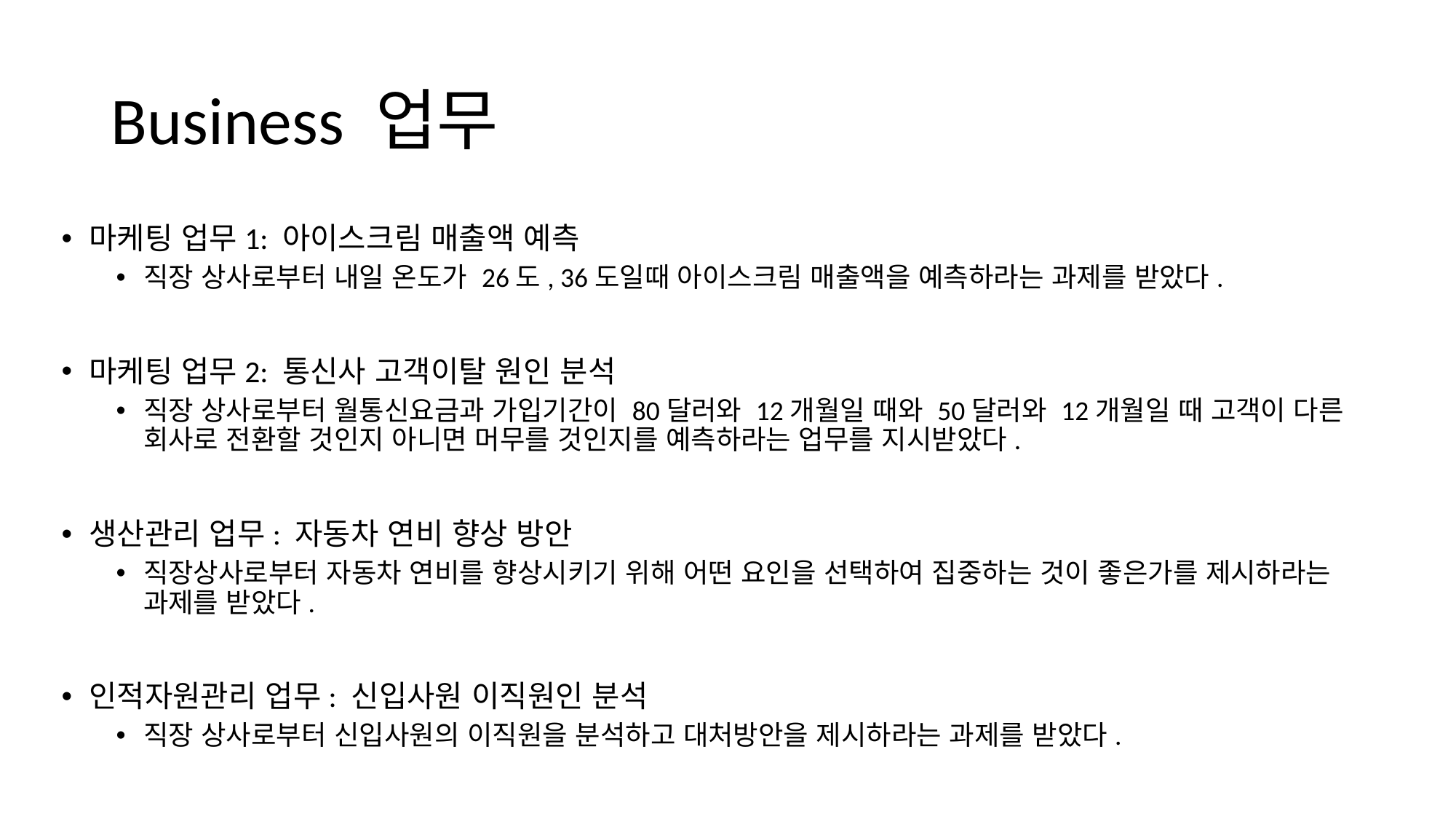

# Business 업무
마케팅 업무1: 아이스크림 매출액 예측
직장 상사로부터 내일 온도가 26도, 36도일때 아이스크림 매출액을 예측하라는 과제를 받았다.

마케팅 업무2: 통신사 고객이탈 원인 분석
직장 상사로부터 월통신요금과 가입기간이 80달러와 12개월일 때와 50달러와 12개월일 때 고객이 다른 회사로 전환할 것인지 아니면 머무를 것인지를 예측하라는 업무를 지시받았다.

생산관리 업무: 자동차 연비 향상 방안
직장상사로부터 자동차 연비를 향상시키기 위해 어떤 요인을 선택하여 집중하는 것이 좋은가를 제시하라는 과제를 받았다.

인적자원관리 업무: 신입사원 이직원인 분석
직장 상사로부터 신입사원의 이직원을 분석하고 대처방안을 제시하라는 과제를 받았다.